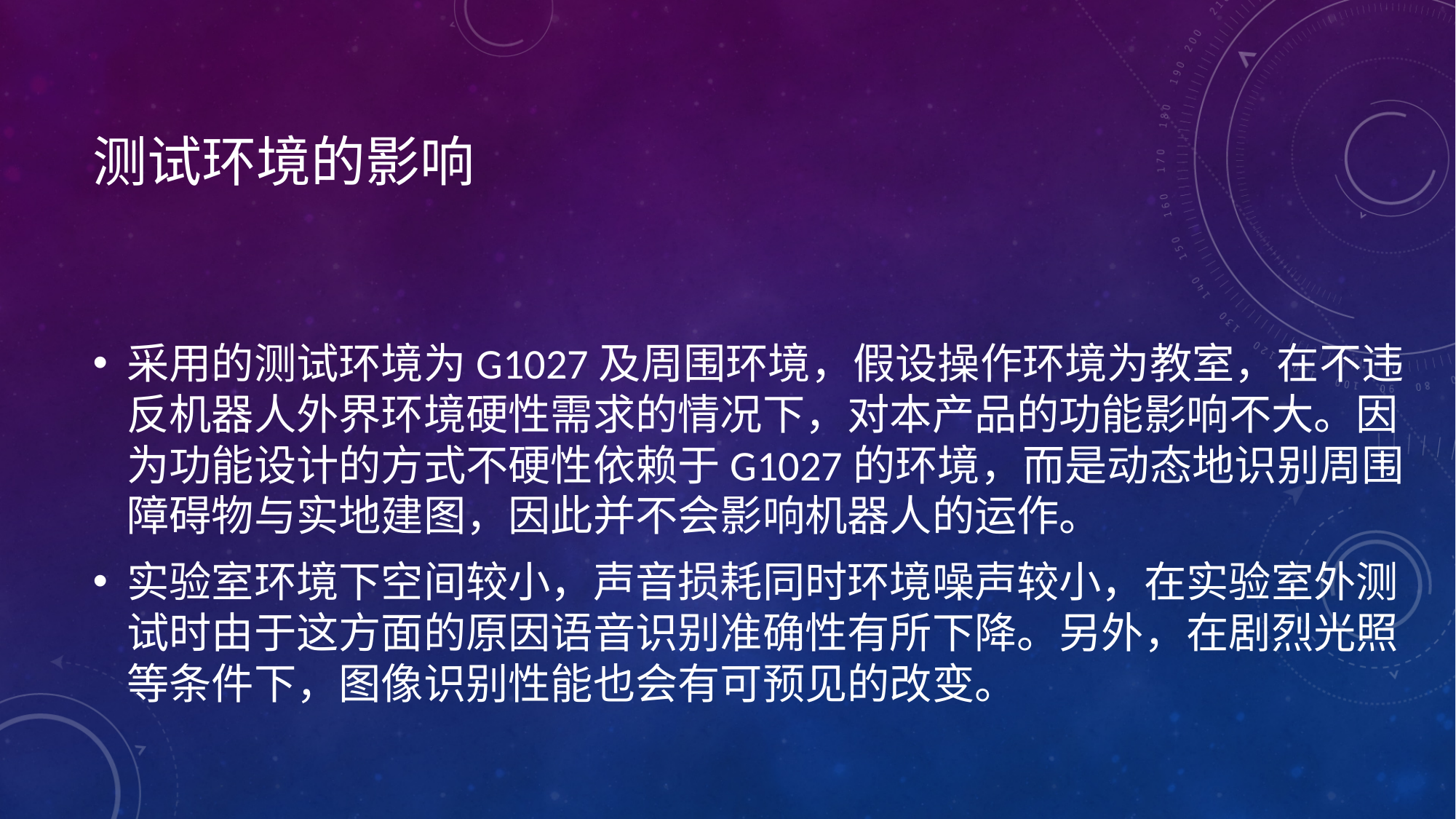

# 测试环境的影响
采用的测试环境为G1027及周围环境，假设操作环境为教室，在不违反机器人外界环境硬性需求的情况下，对本产品的功能影响不大。因为功能设计的方式不硬性依赖于G1027的环境，而是动态地识别周围障碍物与实地建图，因此并不会影响机器人的运作。
实验室环境下空间较小，声音损耗同时环境噪声较小，在实验室外测试时由于这方面的原因语音识别准确性有所下降。另外，在剧烈光照等条件下，图像识别性能也会有可预见的改变。